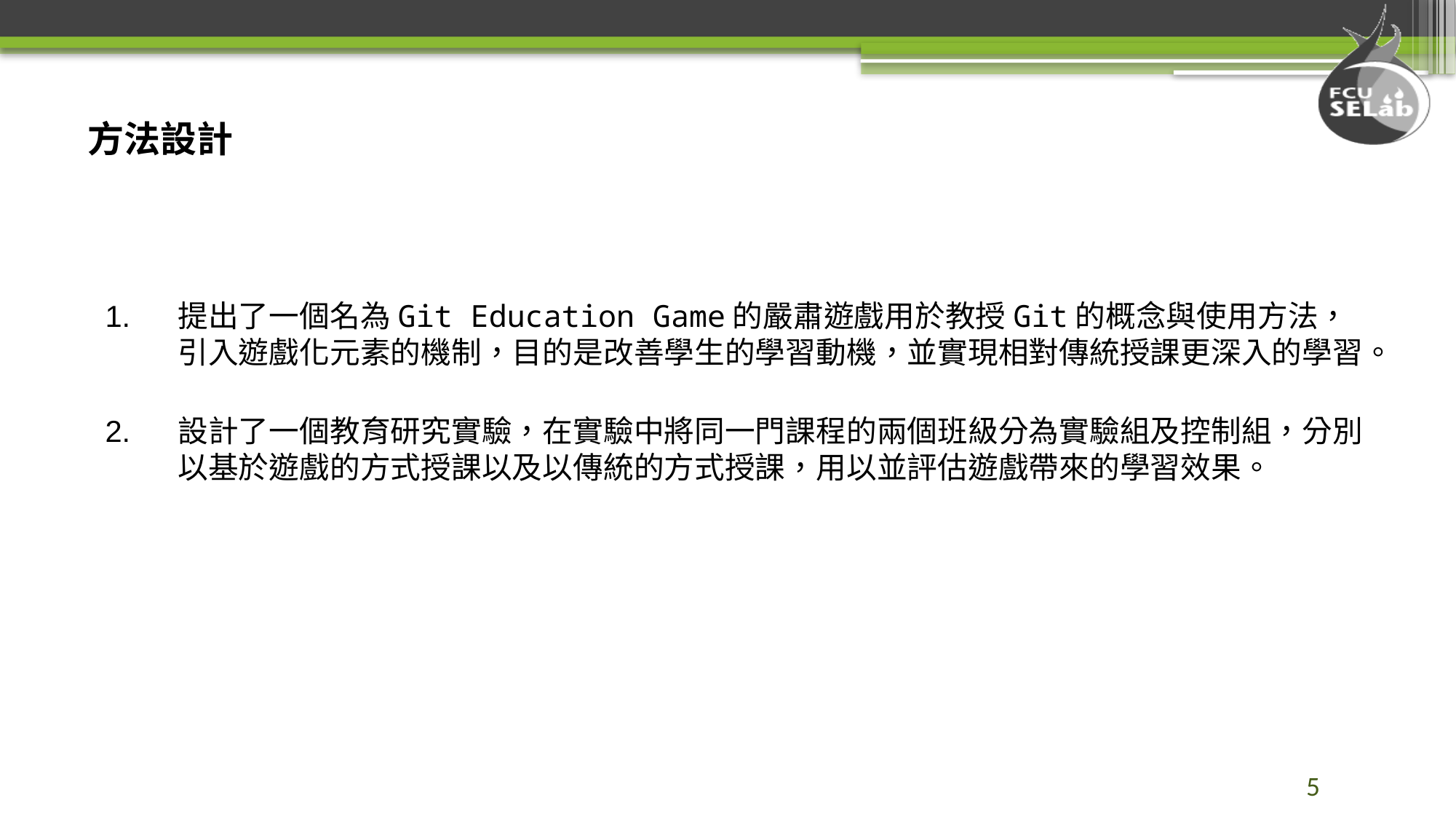

# 方法設計

提出了一個名為Git Education Game的嚴肅遊戲用於教授Git的概念與使用方法，引入遊戲化元素的機制，目的是改善學生的學習動機，並實現相對傳統授課更深入的學習。

設計了一個教育研究實驗，在實驗中將同一門課程的兩個班級分為實驗組及控制組，分別以基於遊戲的方式授課以及以傳統的方式授課，用以並評估遊戲帶來的學習效果。
5